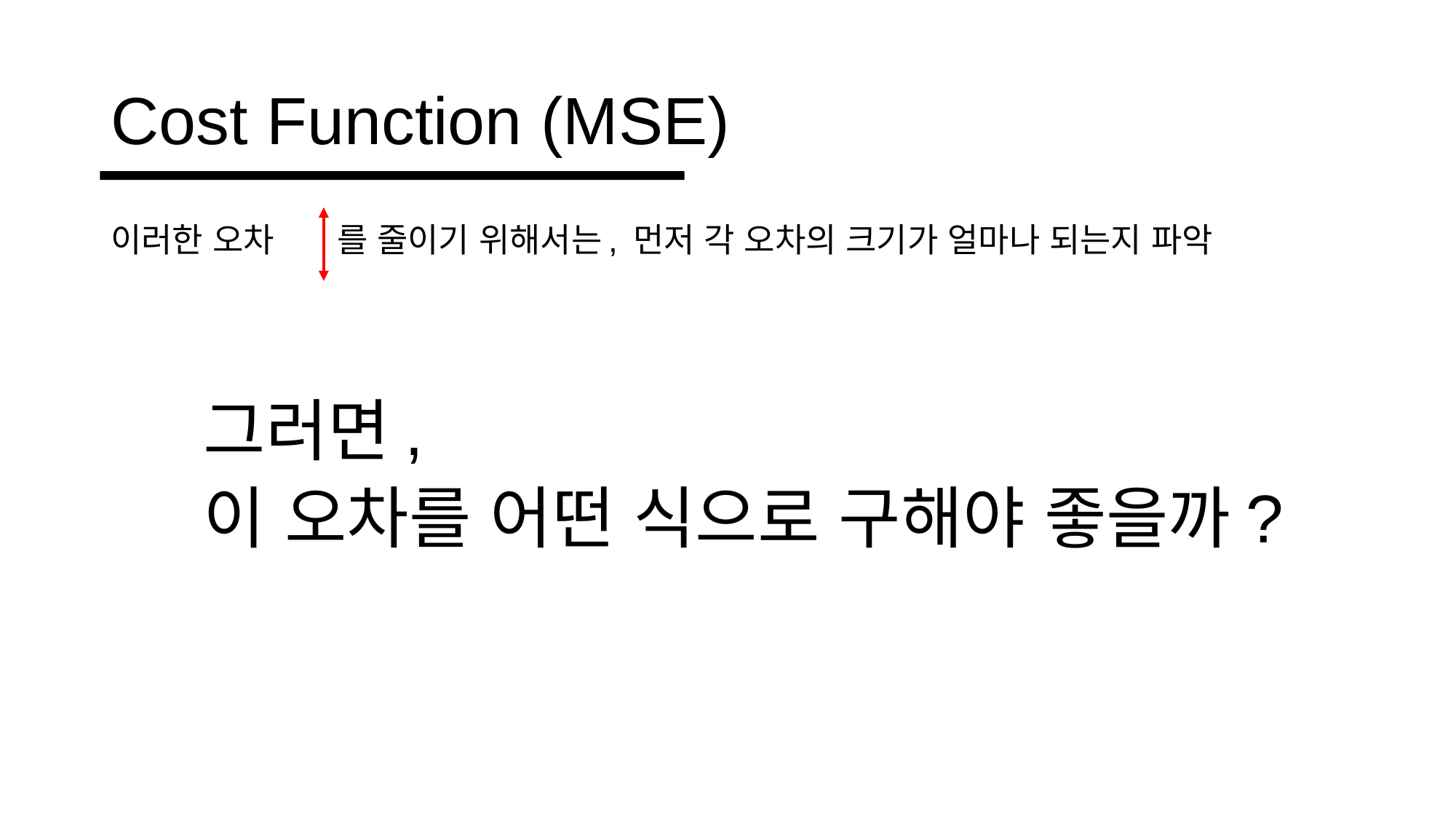

# Cost Function (MSE)
를 줄이기 위해서는, 먼저 각 오차의 크기가 얼마나 되는지 파악
이러한 오차
그러면,
이 오차를 어떤 식으로 구해야 좋을까?